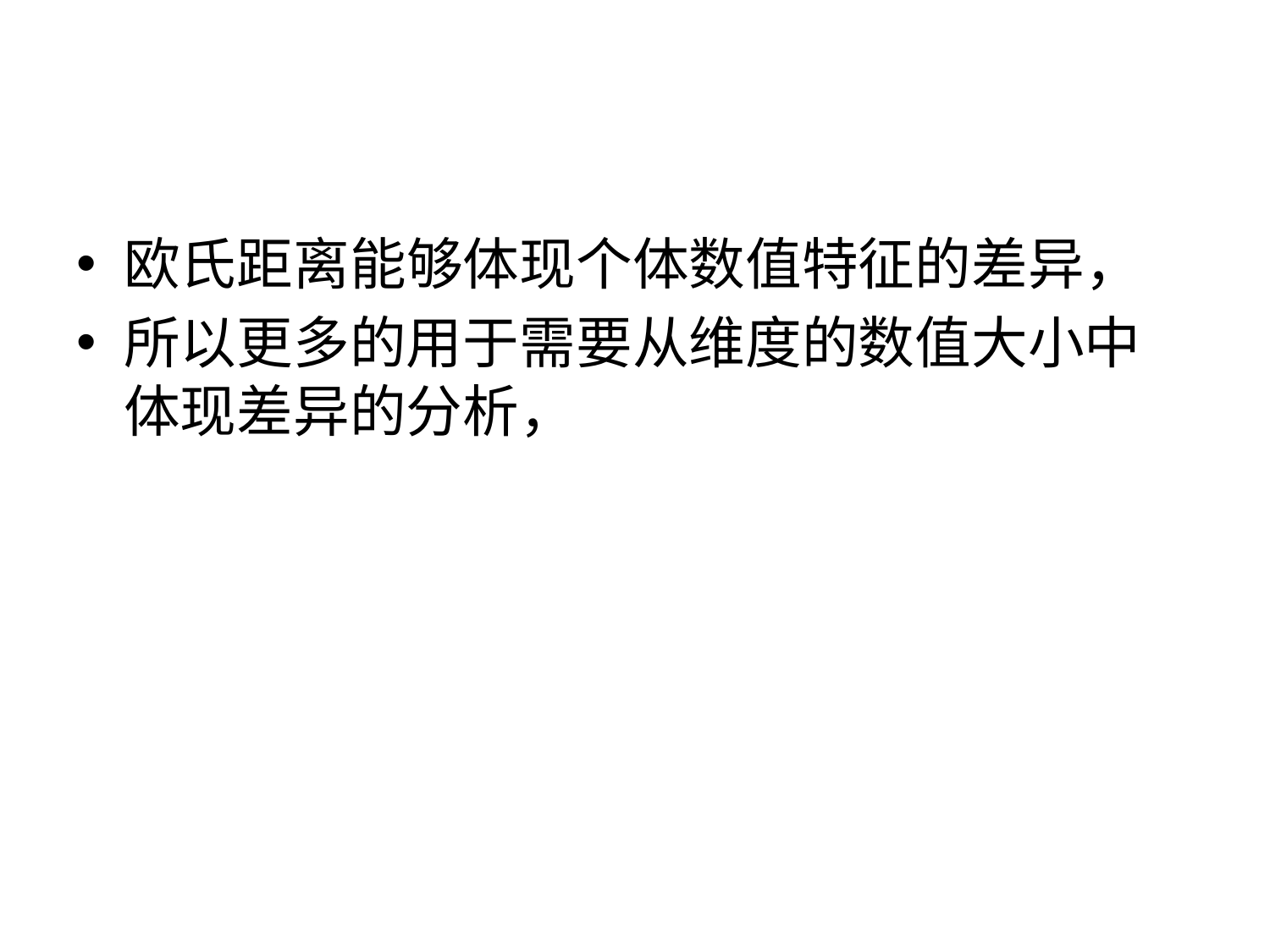

#
欧氏距离能够体现个体数值特征的差异，
所以更多的用于需要从维度的数值大小中体现差异的分析，